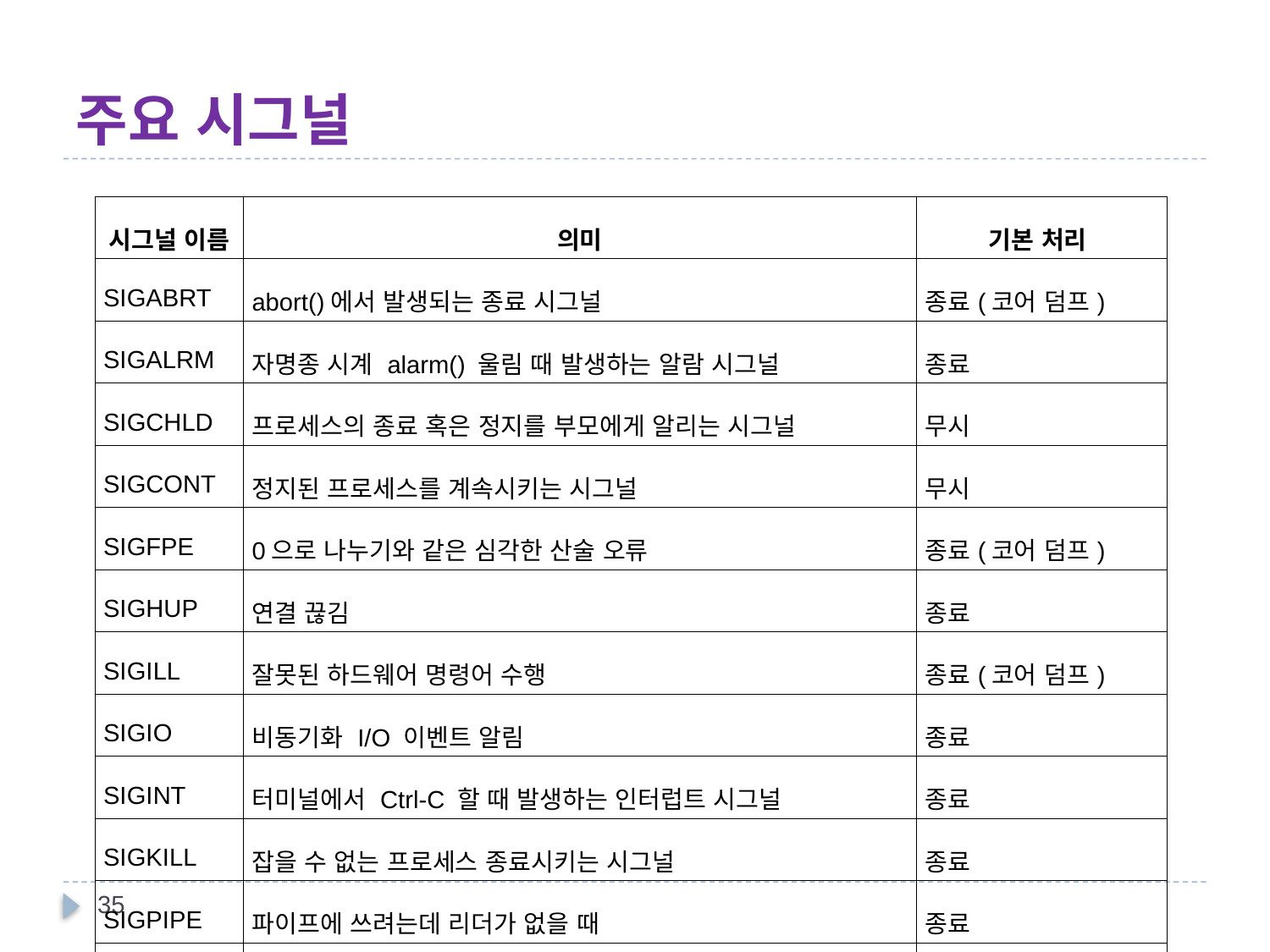

# 주요 시그널
| 시그널 이름 | 의미 | 기본 처리 |
| --- | --- | --- |
| SIGABRT | abort()에서 발생되는 종료 시그널 | 종료(코어 덤프) |
| SIGALRM | 자명종 시계 alarm() 울림 때 발생하는 알람 시그널 | 종료 |
| SIGCHLD | 프로세스의 종료 혹은 정지를 부모에게 알리는 시그널 | 무시 |
| SIGCONT | 정지된 프로세스를 계속시키는 시그널 | 무시 |
| SIGFPE | 0으로 나누기와 같은 심각한 산술 오류 | 종료(코어 덤프) |
| SIGHUP | 연결 끊김 | 종료 |
| SIGILL | 잘못된 하드웨어 명령어 수행 | 종료(코어 덤프) |
| SIGIO | 비동기화 I/O 이벤트 알림 | 종료 |
| SIGINT | 터미널에서 Ctrl-C 할 때 발생하는 인터럽트 시그널 | 종료 |
| SIGKILL | 잡을 수 없는 프로세스 종료시키는 시그널 | 종료 |
| SIGPIPE | 파이프에 쓰려는데 리더가 없을 때 | 종료 |
| SIGPIPE | 끊어진 파이프 | 종료 |
35